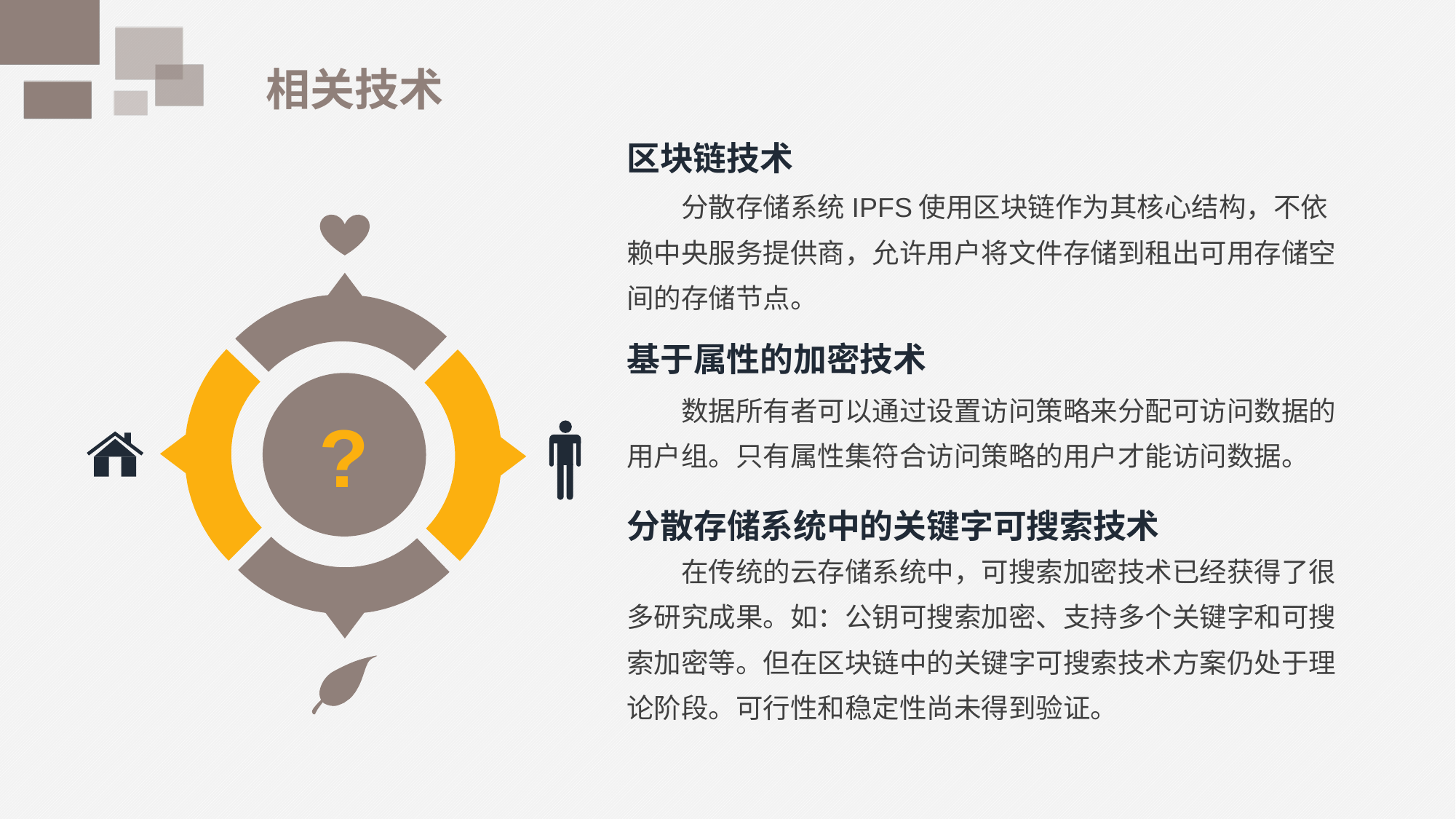

相关技术
区块链技术
分散存储系统IPFS使用区块链作为其核心结构，不依赖中央服务提供商，允许用户将文件存储到租出可用存储空间的存储节点。

基于属性的加密技术
?
数据所有者可以通过设置访问策略来分配可访问数据的用户组。只有属性集符合访问策略的用户才能访问数据。

分散存储系统中的关键字可搜索技术
在传统的云存储系统中，可搜索加密技术已经获得了很多研究成果。如：公钥可搜索加密、支持多个关键字和可搜索加密等。但在区块链中的关键字可搜索技术方案仍处于理论阶段。可行性和稳定性尚未得到验证。